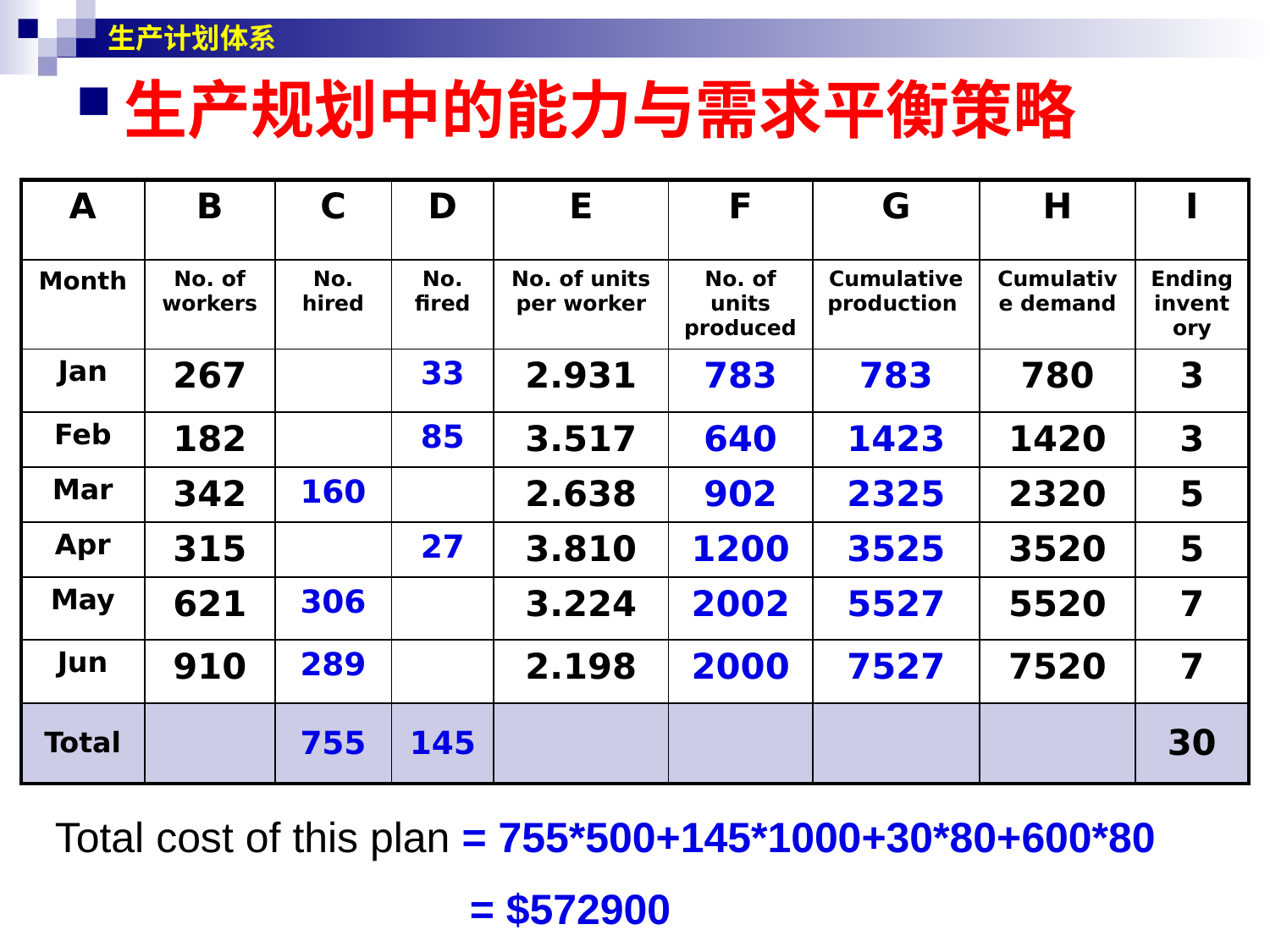

生产计划体系
生产规划中的能力与需求平衡策略
| A | B | C | D | E | F | G | H | I |
| --- | --- | --- | --- | --- | --- | --- | --- | --- |
| Month | No. of workers | No. hired | No. fired | No. of units per worker | No. of units produced | Cumulative production | Cumulative demand | Ending inventory |
| Jan | 267 |  | 33 | 2.931 | 783 | 783 | 780 | 3 |
| Feb | 182 |  | 85 | 3.517 | 640 | 1423 | 1420 | 3 |
| Mar | 342 | 160 |  | 2.638 | 902 | 2325 | 2320 | 5 |
| Apr | 315 |  | 27 | 3.810 | 1200 | 3525 | 3520 | 5 |
| May | 621 | 306 |  | 3.224 | 2002 | 5527 | 5520 | 7 |
| Jun | 910 | 289 |  | 2.198 | 2000 | 7527 | 7520 | 7 |
| Total |  | 755 | 145 |  |  |  |  | 30 |
Total cost of this plan = 755*500+145*1000+30*80+600*80
                                   = $572900